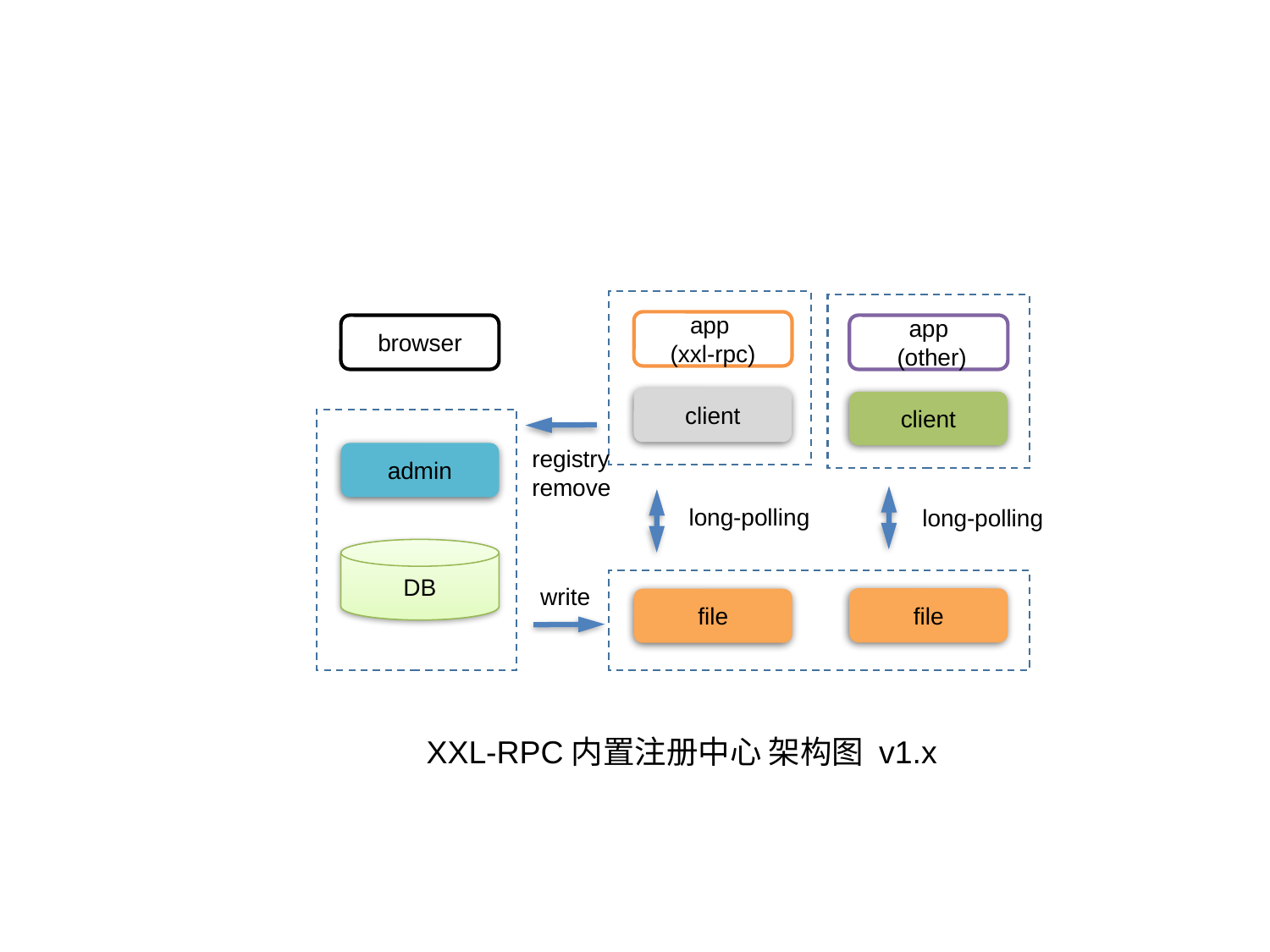

app
(xxl-rpc)
browser
app
 (other)
client
client

registry
remove
admin
long-polling
long-polling
DB

write
file
file
XXL-RPC内置注册中心 架构图 v1.x